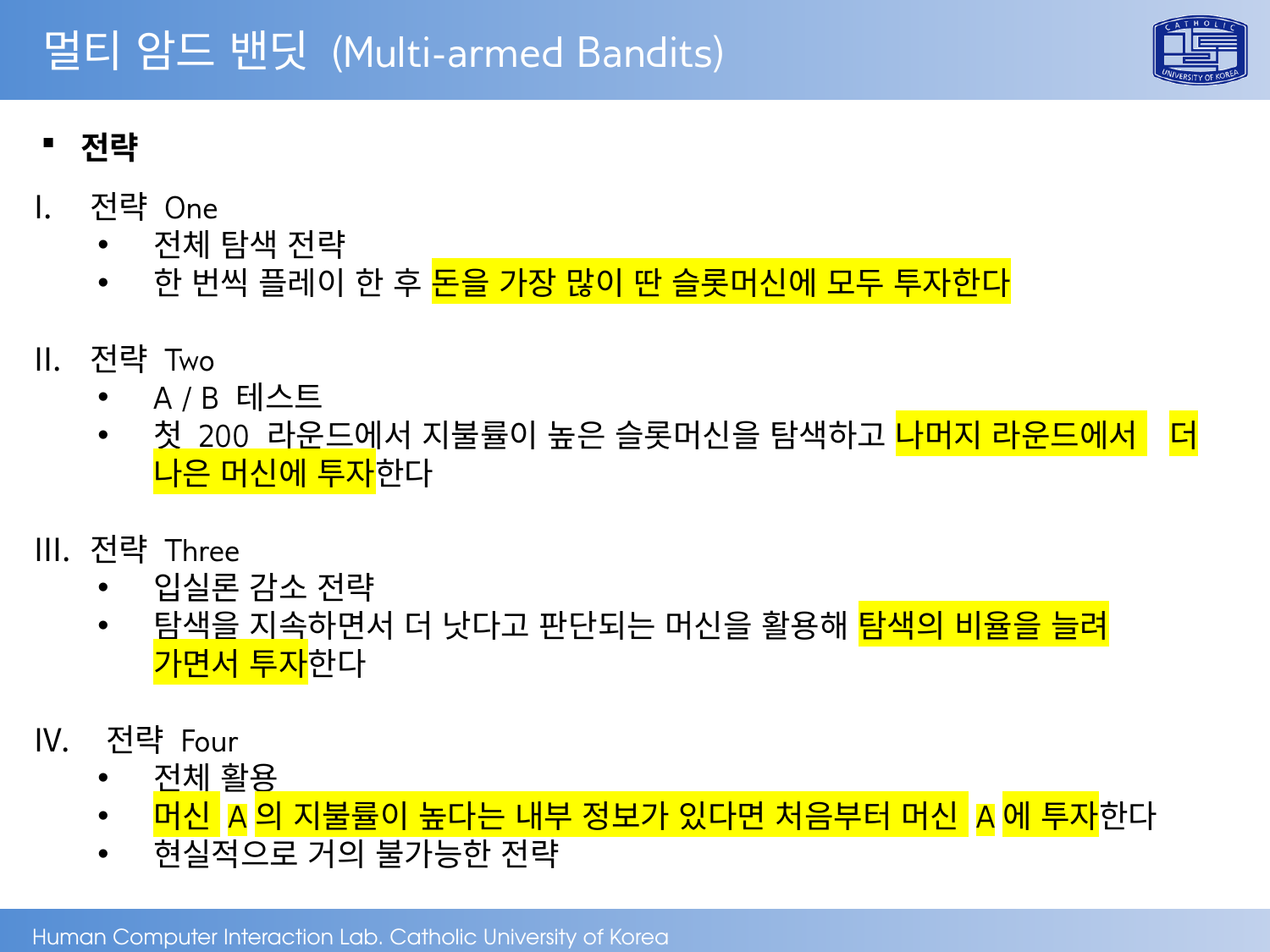

멀티 암드 밴딧 (Multi-armed Bandits)
전략
전략 One
전체 탐색 전략
한 번씩 플레이 한 후 돈을 가장 많이 딴 슬롯머신에 모두 투자한다

전략 Two
A / B 테스트
첫 200 라운드에서 지불률이 높은 슬롯머신을 탐색하고 나머지 라운드에서 	더 나은 머신에 투자한다

전략 Three
입실론 감소 전략
탐색을 지속하면서 더 낫다고 판단되는 머신을 활용해 탐색의 비율을 늘려	가면서 투자한다

 전략 Four
전체 활용
머신 A의 지불률이 높다는 내부 정보가 있다면 처음부터 머신 A에 투자한다
현실적으로 거의 불가능한 전략